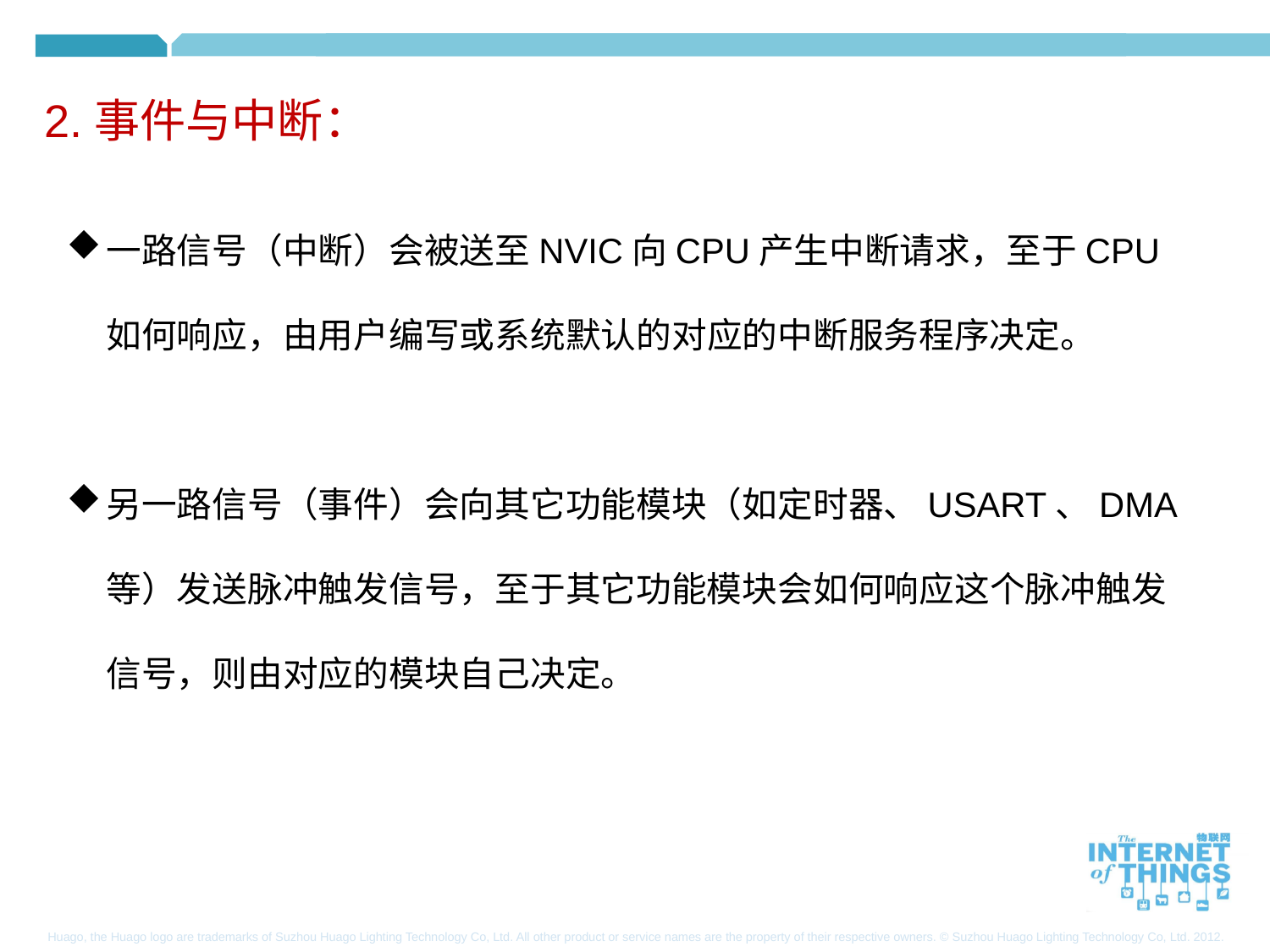

2.事件与中断：
一路信号（中断）会被送至NVIC向CPU产生中断请求，至于CPU如何响应，由用户编写或系统默认的对应的中断服务程序决定。

另一路信号（事件）会向其它功能模块（如定时器、USART、DMA等）发送脉冲触发信号，至于其它功能模块会如何响应这个脉冲触发信号，则由对应的模块自己决定。